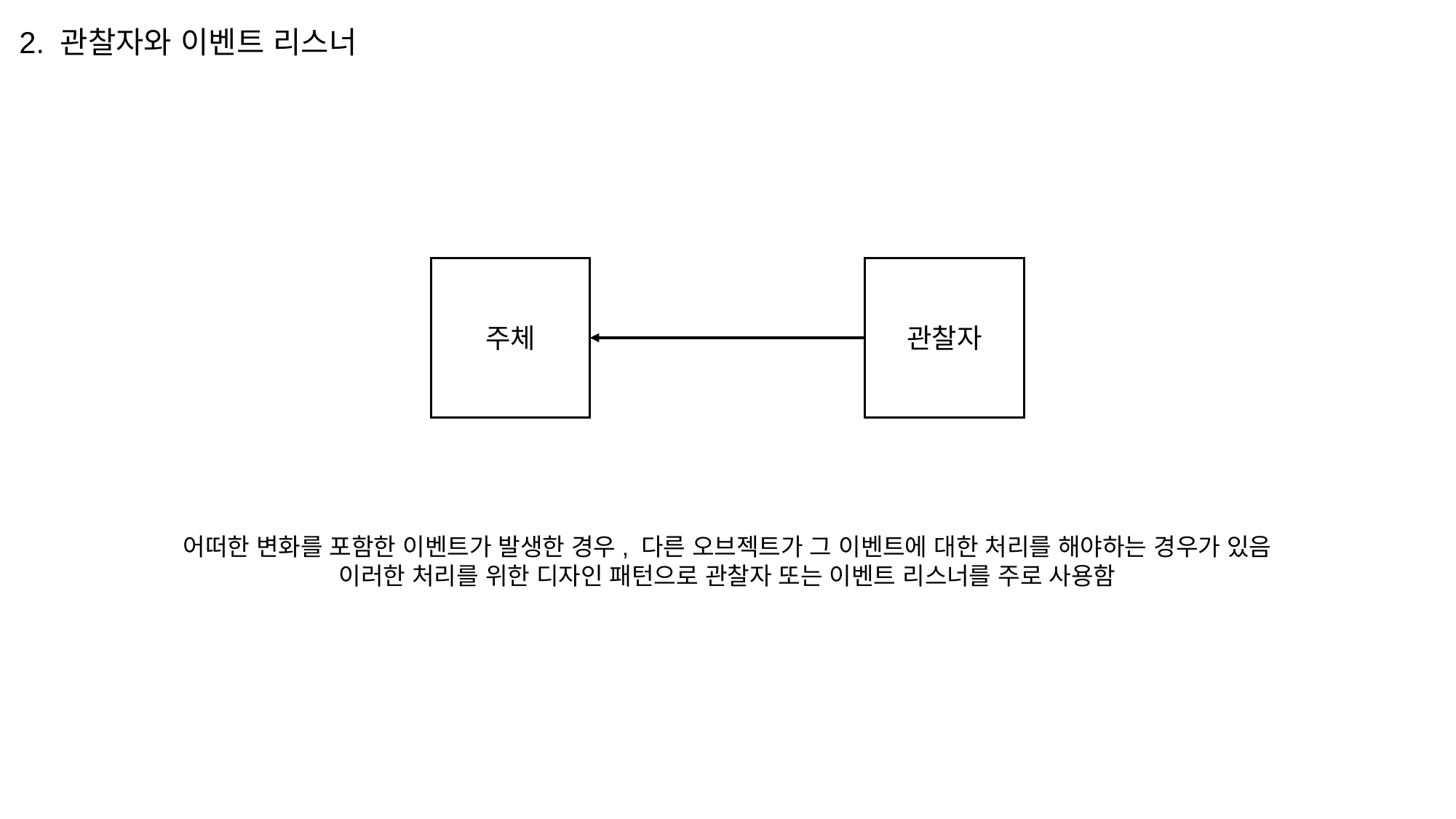

2. 관찰자와 이벤트 리스너
주체
관찰자
어떠한 변화를 포함한 이벤트가 발생한 경우, 다른 오브젝트가 그 이벤트에 대한 처리를 해야하는 경우가 있음
이러한 처리를 위한 디자인 패턴으로 관찰자 또는 이벤트 리스너를 주로 사용함